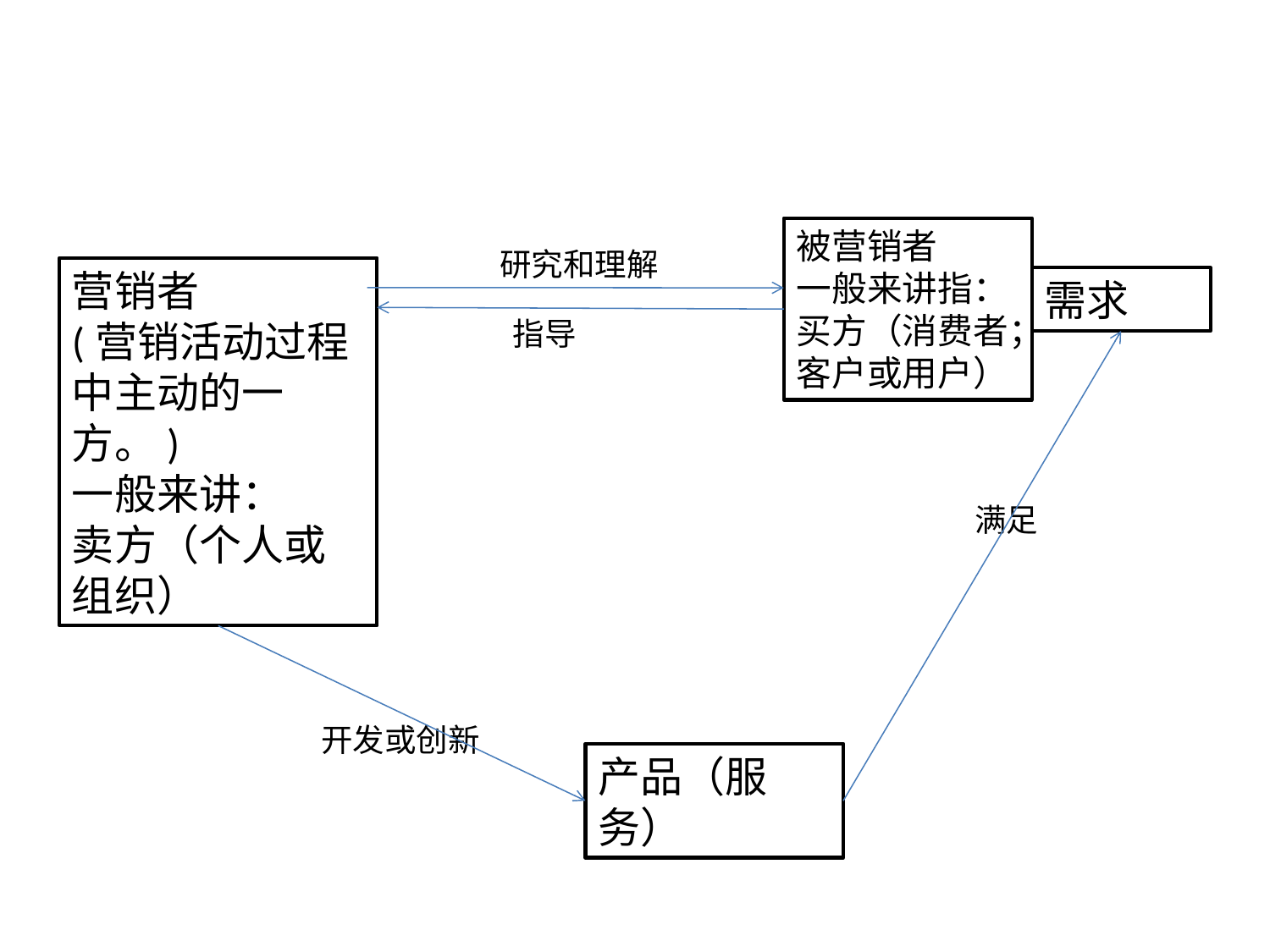

被营销者
一般来讲指：买方（消费者；客户或用户）
研究和理解
营销者
(营销活动过程中主动的一方。)
一般来讲：
卖方（个人或组织）
需求
指导
满足
开发或创新
产品（服务）